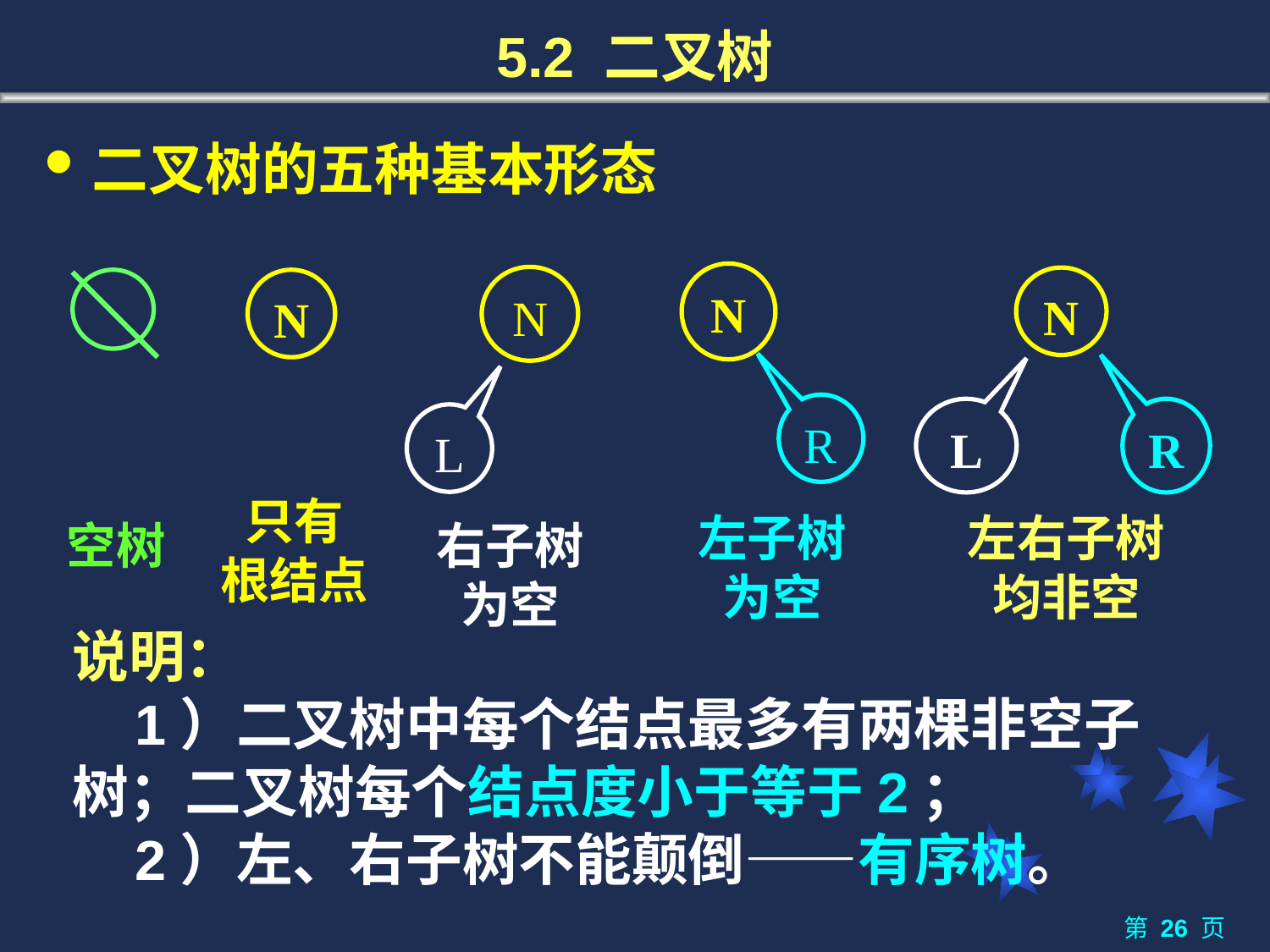

# 5.2 二叉树
二叉树的五种基本形态
N
N
N

N

R
L
R
L
只有
根结点
左子树为空
左右子树均非空
空树
右子树为空
说明：
    1）二叉树中每个结点最多有两棵非空子树；二叉树每个结点度小于等于2；
    2）左、右子树不能颠倒——有序树。
第 26 页